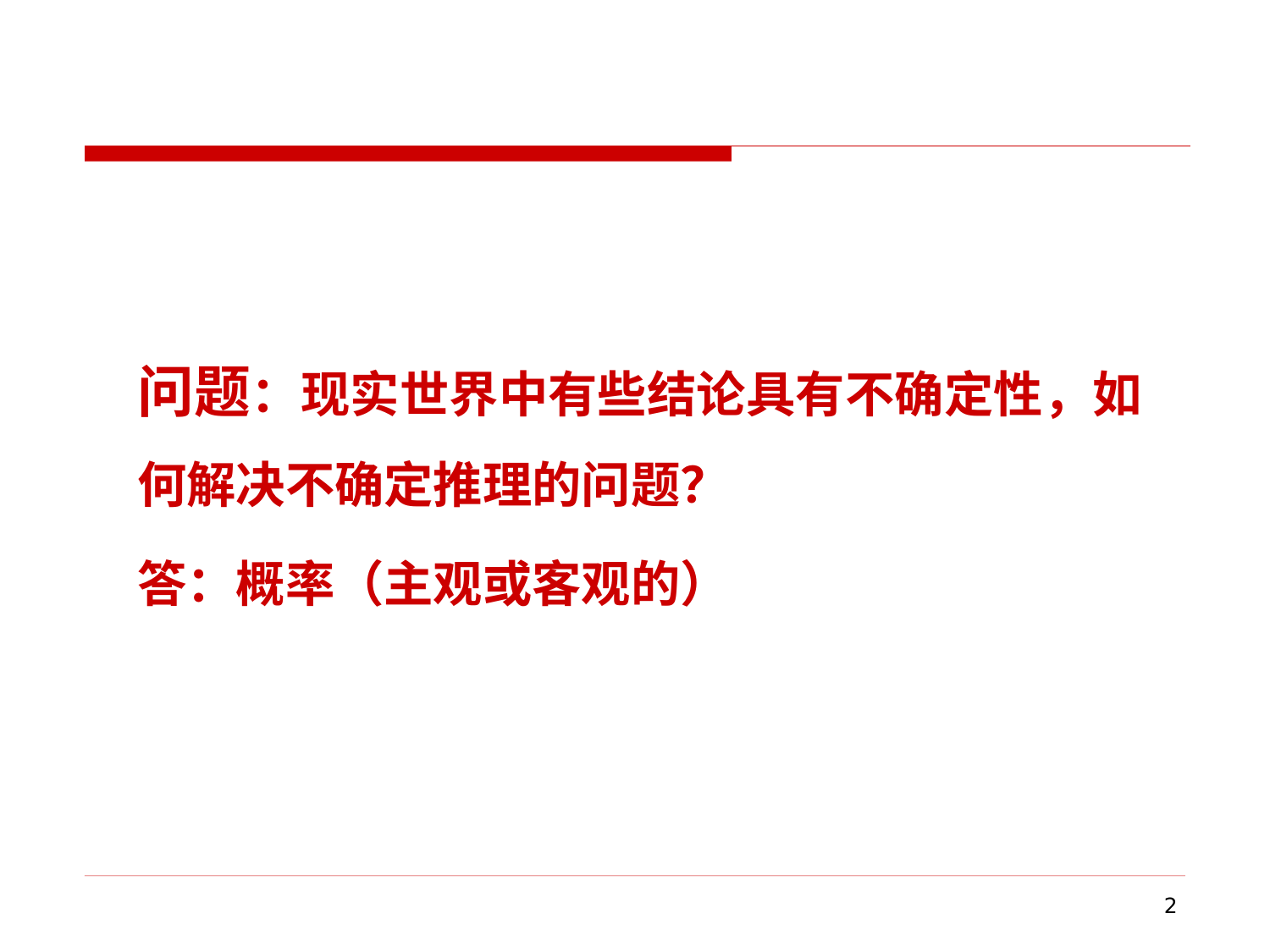

#
问题：现实世界中有些结论具有不确定性，如何解决不确定推理的问题？
答：概率（主观或客观的）
2